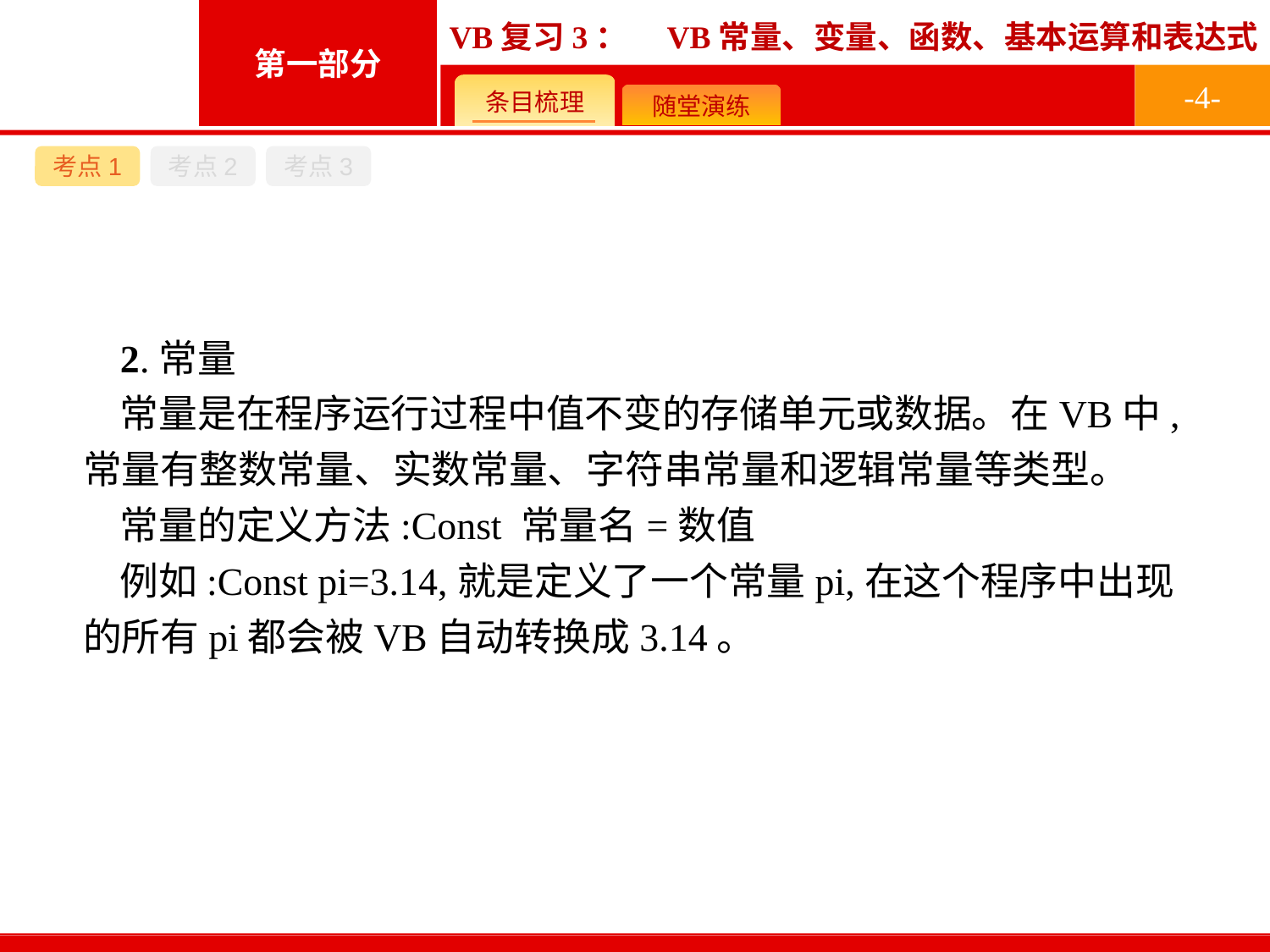

-4-
考点1
考点2
考点3
2.常量
常量是在程序运行过程中值不变的存储单元或数据。在VB中,常量有整数常量、实数常量、字符串常量和逻辑常量等类型。
常量的定义方法:Const 常量名=数值
例如:Const pi=3.14,就是定义了一个常量pi,在这个程序中出现的所有pi都会被VB自动转换成3.14。